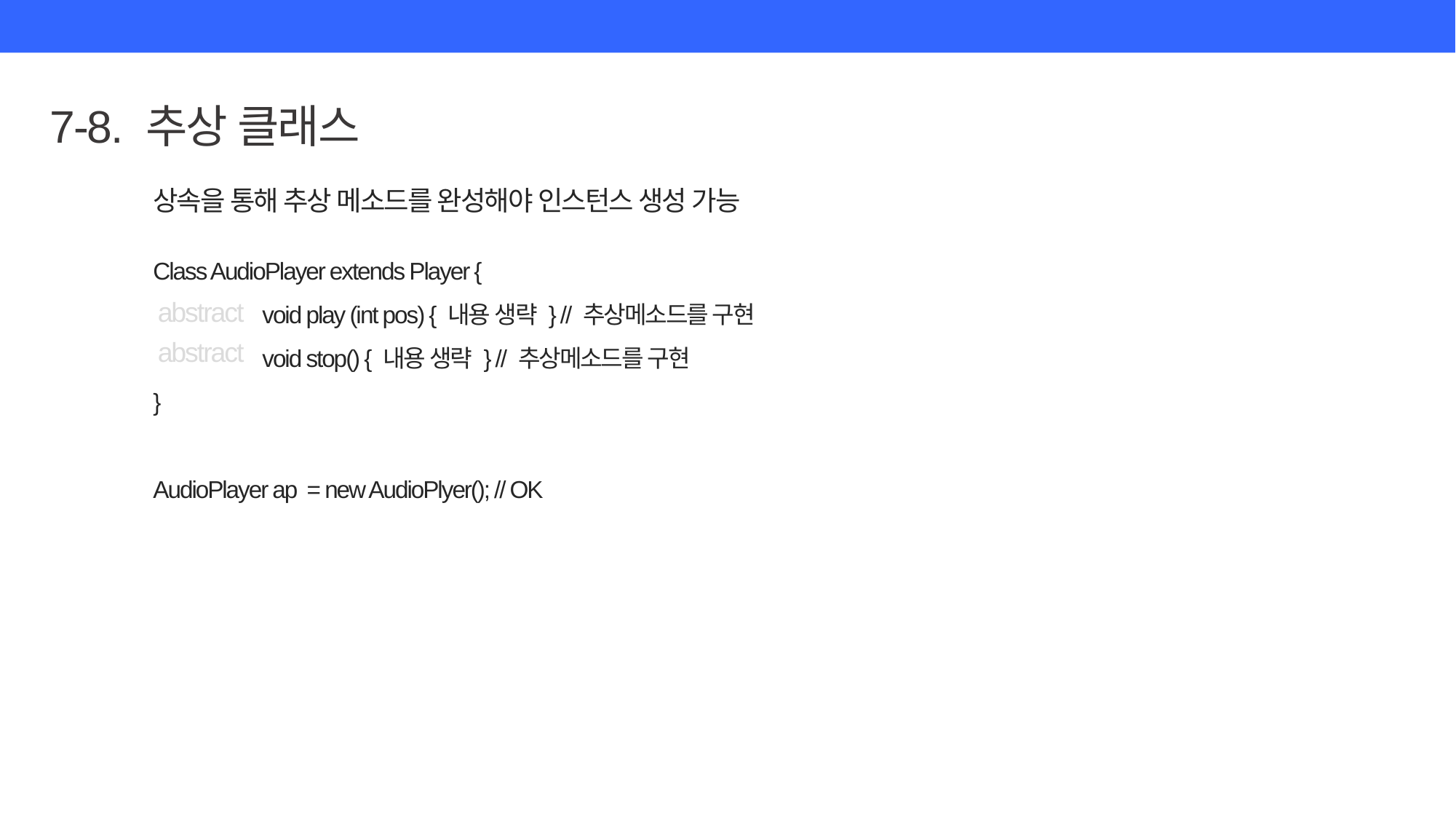

7-8. 추상 클래스
상속을 통해 추상 메소드를 완성해야 인스턴스 생성 가능
Class AudioPlayer extends Player {
	void play (int pos) { 내용 생략 } // 추상메소드를 구현
	void stop() { 내용 생략 } // 추상메소드를 구현
}

AudioPlayer ap  = new AudioPlyer(); // OK

abstract
abstract